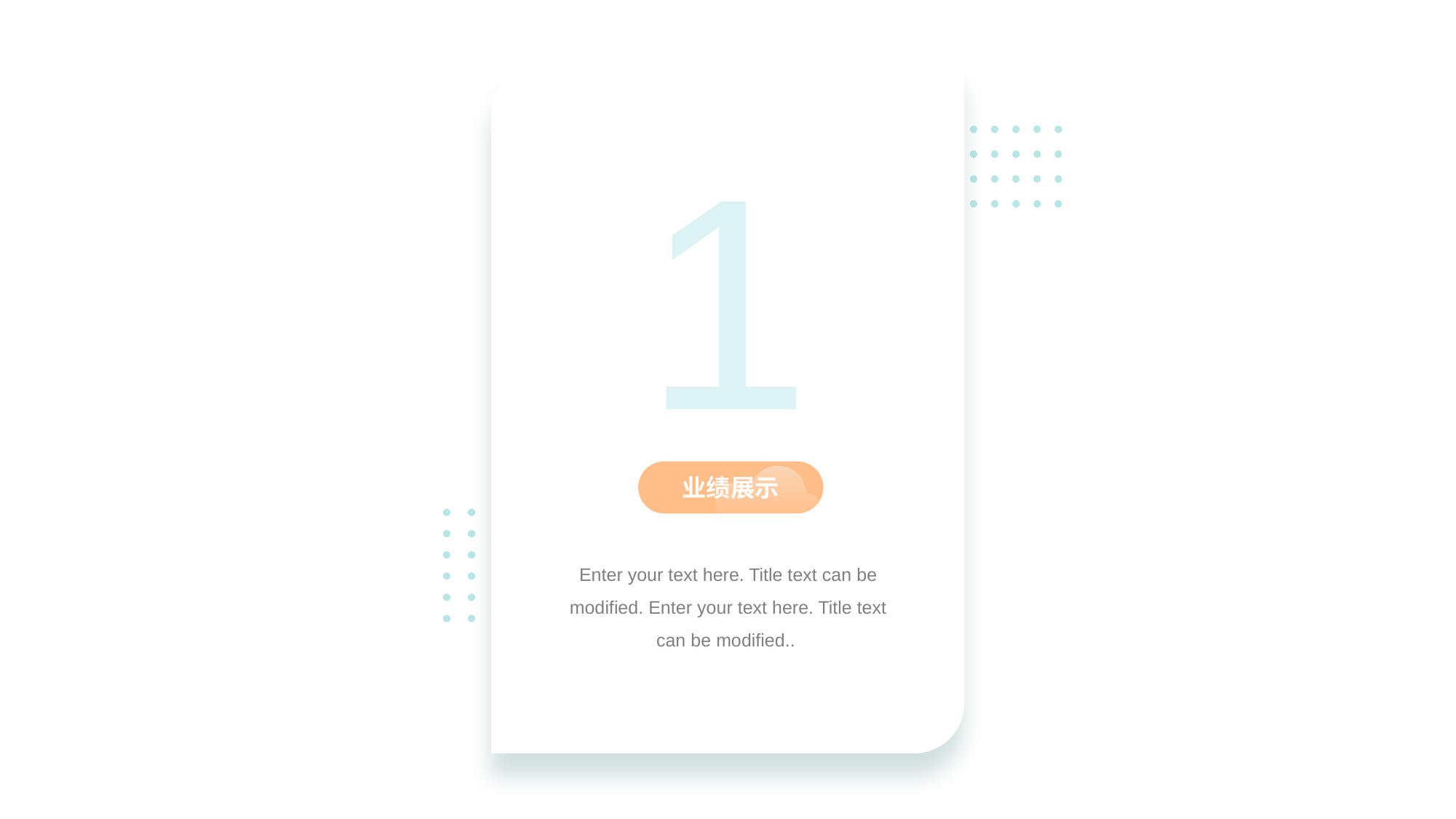

1
业绩展示
Enter your text here. Title text can be modified. Enter your text here. Title text can be modified..